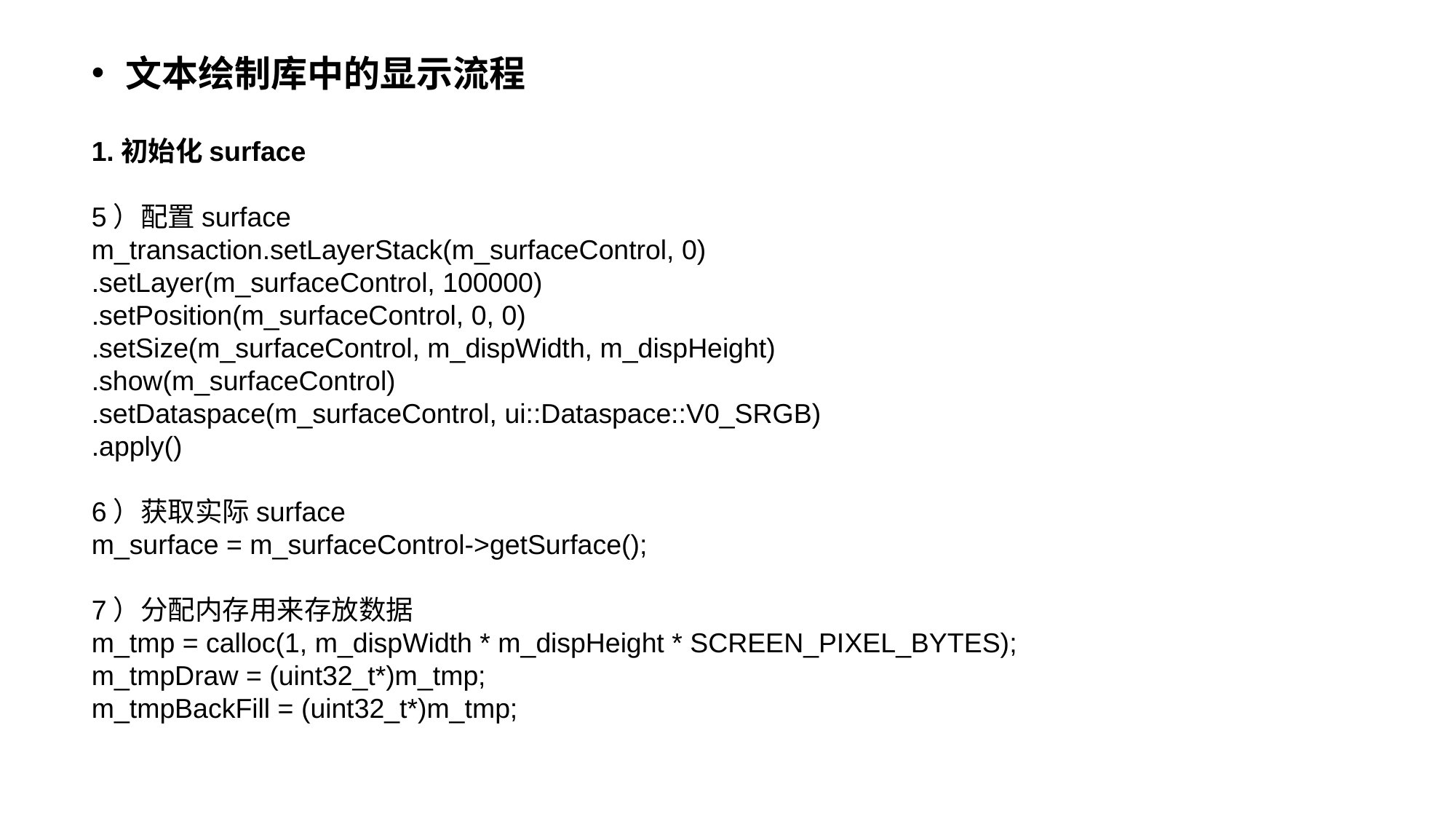

文本绘制库中的显示流程
1.初始化surface

5）配置surface
m_transaction.setLayerStack(m_surfaceControl, 0)
.setLayer(m_surfaceControl, 100000)
.setPosition(m_surfaceControl, 0, 0)
.setSize(m_surfaceControl, m_dispWidth, m_dispHeight)
.show(m_surfaceControl)
.setDataspace(m_surfaceControl, ui::Dataspace::V0_SRGB)
.apply()

6）获取实际surface
m_surface = m_surfaceControl->getSurface();

7）分配内存用来存放数据
m_tmp = calloc(1, m_dispWidth * m_dispHeight * SCREEN_PIXEL_BYTES);
m_tmpDraw = (uint32_t*)m_tmp;
m_tmpBackFill = (uint32_t*)m_tmp;